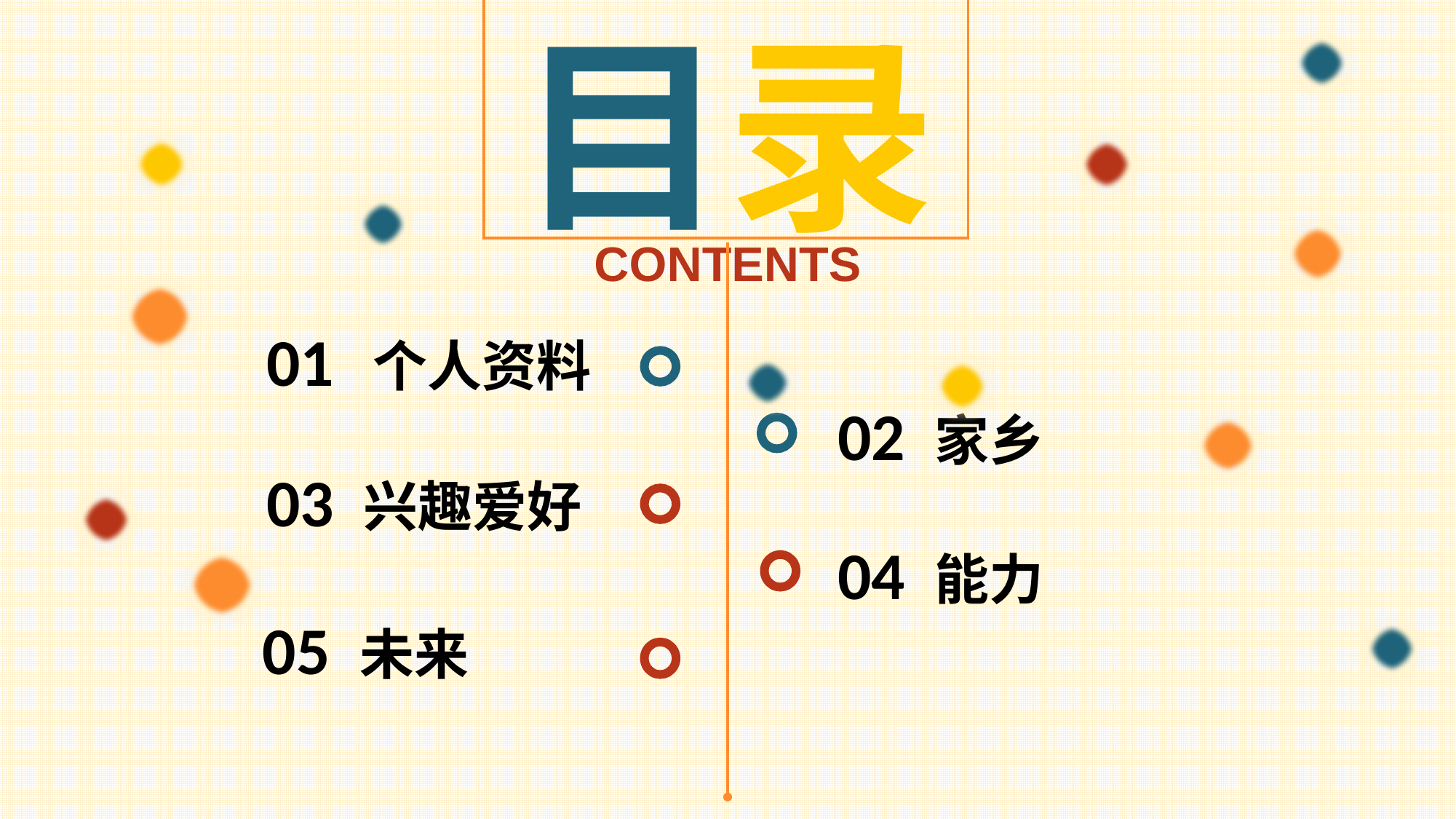

目录

CONTENTS

01   个人资料

02  家乡

03  兴趣爱好

04  能力

05  未来